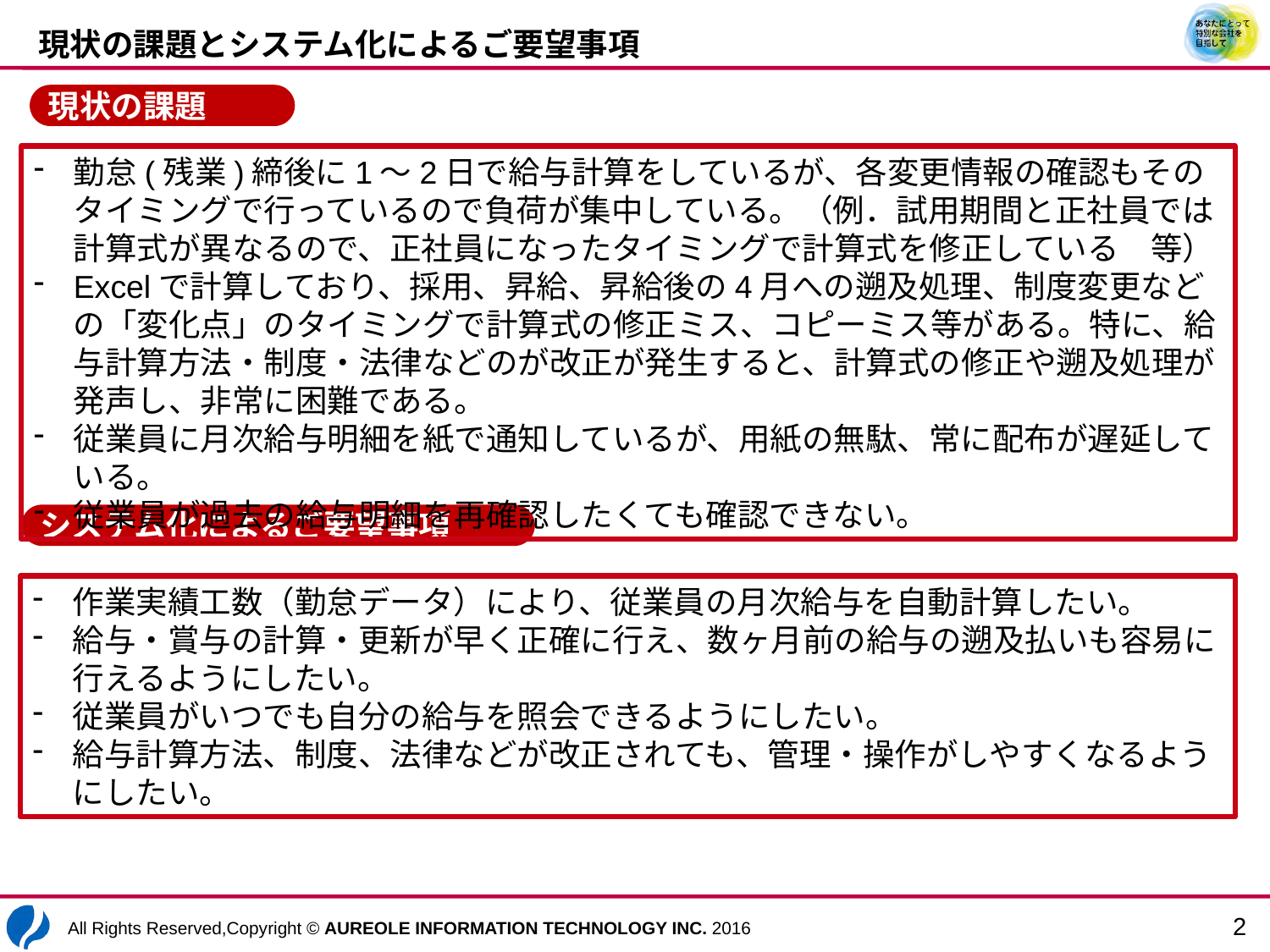

現状の課題とシステム化によるご要望事項
現状の課題
勤怠(残業)締後に1～2日で給与計算をしているが、各変更情報の確認もそのタイミングで行っているので負荷が集中している。（例．試用期間と正社員では計算式が異なるので、正社員になったタイミングで計算式を修正している　等）
Excelで計算しており、採用、昇給、昇給後の4月への遡及処理、制度変更などの「変化点」のタイミングで計算式の修正ミス、コピーミス等がある。特に、給与計算方法・制度・法律などのが改正が発生すると、計算式の修正や遡及処理が発声し、非常に困難である。
従業員に月次給与明細を紙で通知しているが、用紙の無駄、常に配布が遅延している。
従業員が過去の給与明細を再確認したくても確認できない。
システム化によるご要望事項
作業実績工数（勤怠データ）により、従業員の月次給与を自動計算したい。
給与・賞与の計算・更新が早く正確に行え、数ヶ月前の給与の遡及払いも容易に行えるようにしたい。
従業員がいつでも自分の給与を照会できるようにしたい。
給与計算方法、制度、法律などが改正されても、管理・操作がしやすくなるようにしたい。
2